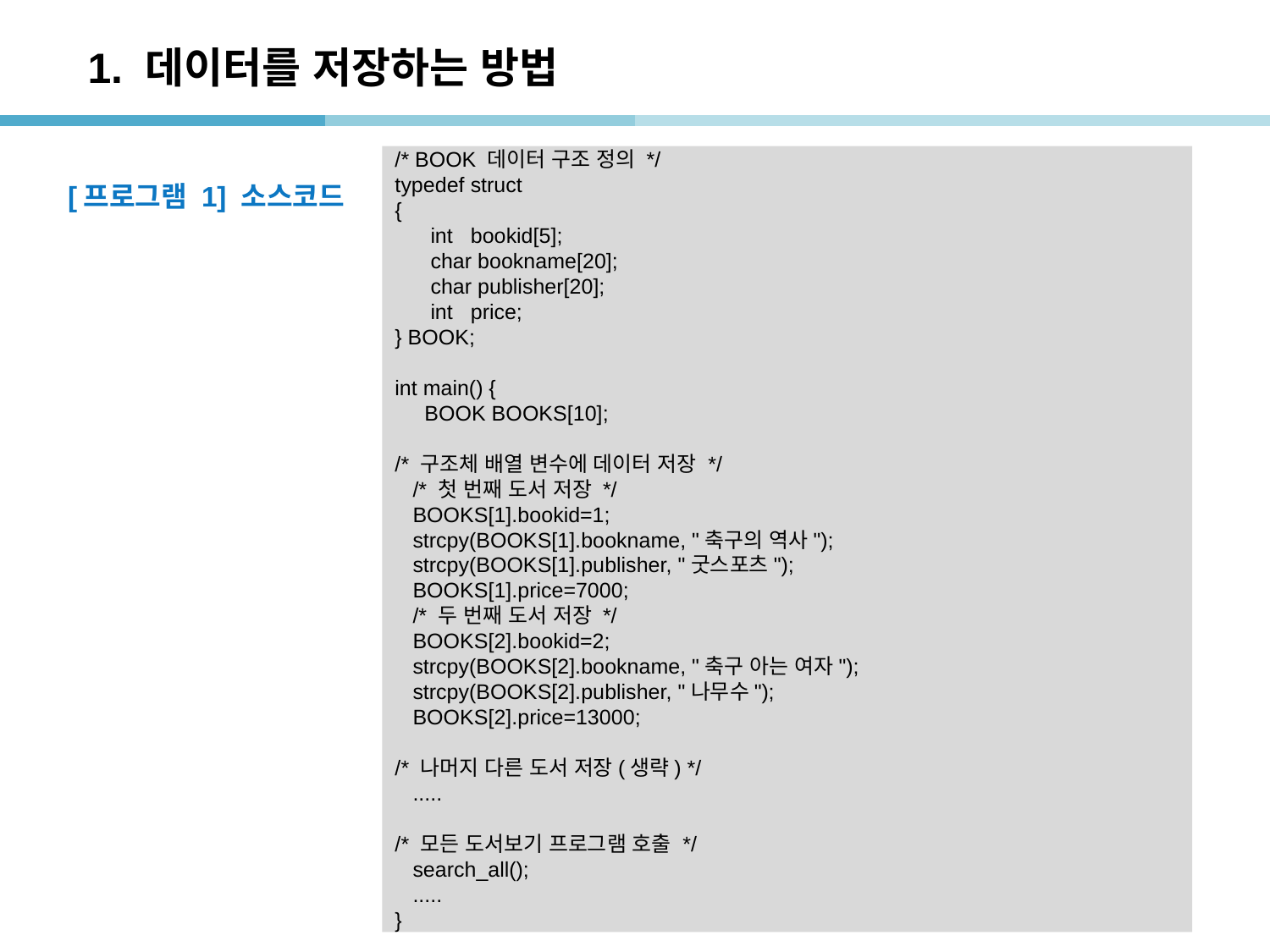

# 1. 데이터를 저장하는 방법
/* BOOK 데이터 구조 정의 */
typedef struct
{
      int   bookid[5];
      char bookname[20];
      char publisher[20];
      int   price;
} BOOK;

int main() {
     BOOK BOOKS[10];

/* 구조체 배열 변수에 데이터 저장 */
   /* 첫 번째 도서 저장 */
   BOOKS[1].bookid=1;
   strcpy(BOOKS[1].bookname, "축구의 역사");
   strcpy(BOOKS[1].publisher, "굿스포츠");
   BOOKS[1].price=7000;
   /* 두 번째 도서 저장 */
   BOOKS[2].bookid=2;
   strcpy(BOOKS[2].bookname, "축구 아는 여자");
   strcpy(BOOKS[2].publisher, "나무수");
   BOOKS[2].price=13000;

/* 나머지 다른 도서 저장(생략) */
   .....

/* 모든 도서보기 프로그램 호출 */
   search_all();
   .....
}
[프로그램 1] 소스코드